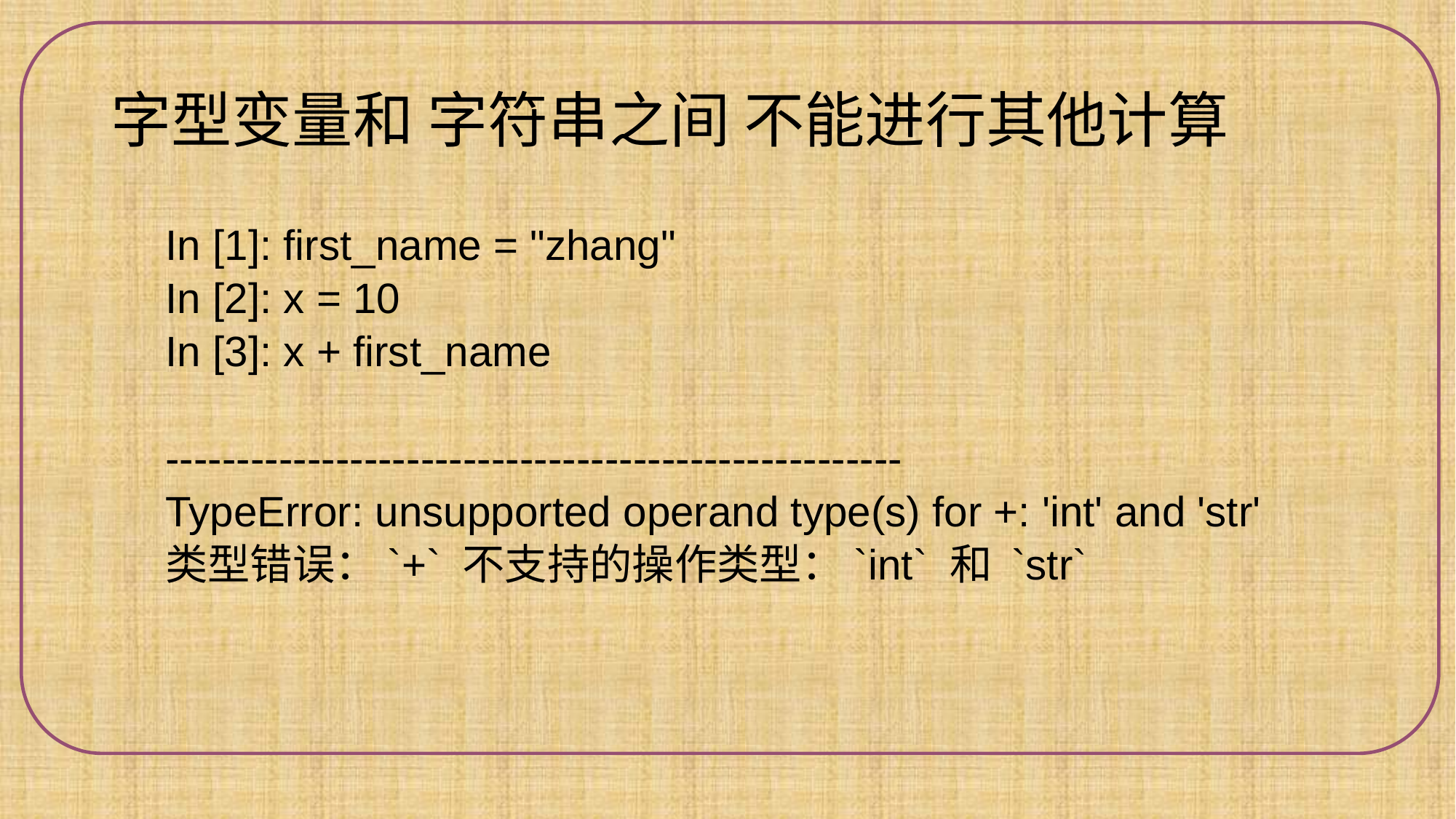

# 字型变量和 字符串之间 不能进行其他计算
In [1]: first_name = "zhang"
In [2]: x = 10
In [3]: x + first_name

----------------------------------------------------
TypeError: unsupported operand type(s) for +: 'int' and 'str'
类型错误：`+` 不支持的操作类型：`int` 和 `str`